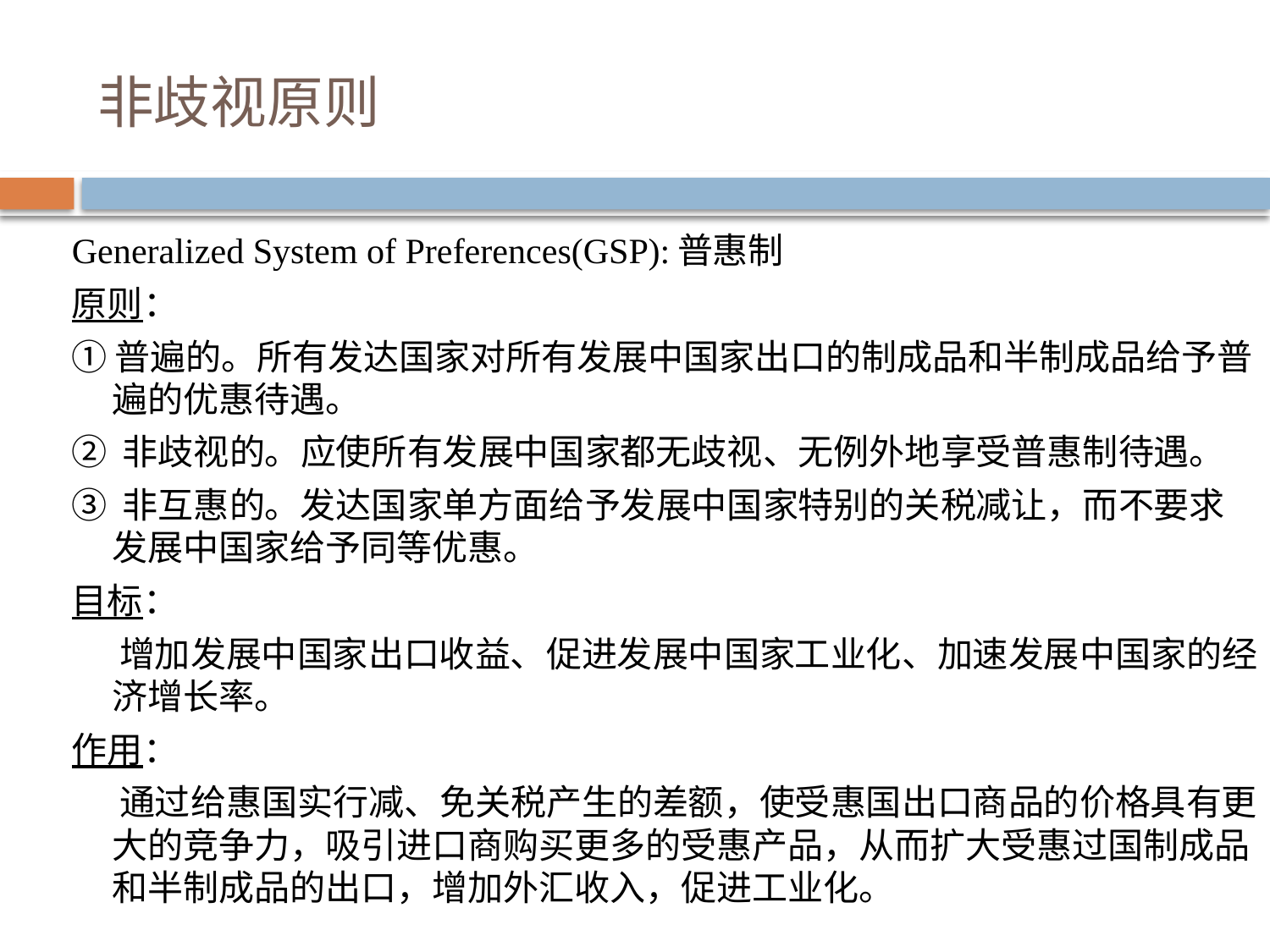

# 非歧视原则
Generalized System of Preferences(GSP):普惠制
原则：
①普遍的。所有发达国家对所有发展中国家出口的制成品和半制成品给予普遍的优惠待遇。
② 非歧视的。应使所有发展中国家都无歧视、无例外地享受普惠制待遇。
③ 非互惠的。发达国家单方面给予发展中国家特别的关税减让，而不要求发展中国家给予同等优惠。
目标：
     增加发展中国家出口收益、促进发展中国家工业化、加速发展中国家的经济增长率。
作用：
     通过给惠国实行减、免关税产生的差额，使受惠国出口商品的价格具有更大的竞争力，吸引进口商购买更多的受惠产品，从而扩大受惠过国制成品和半制成品的出口，增加外汇收入，促进工业化。